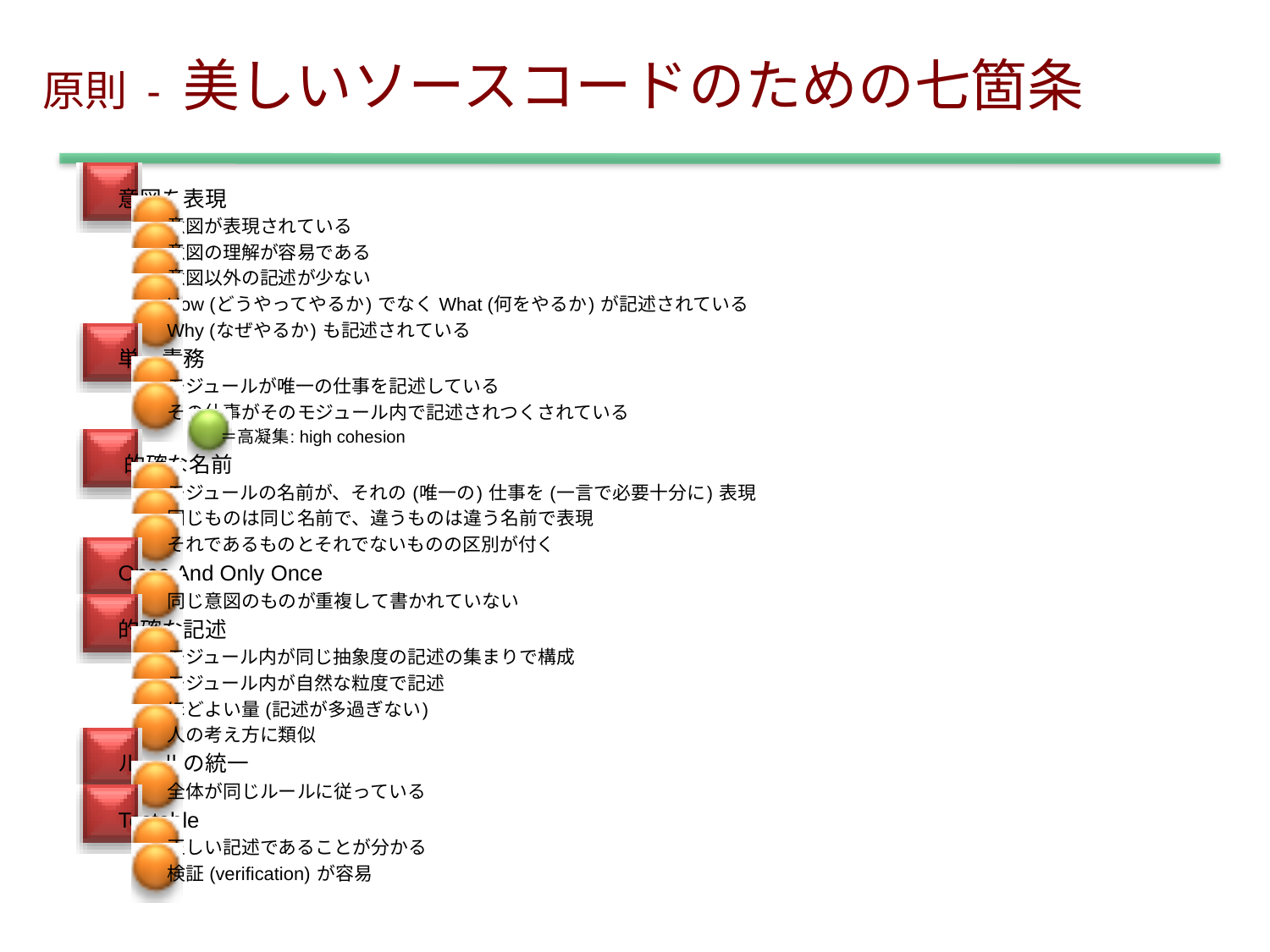

# 原則 - 美しいソースコードのための七箇条
意図を表現
意図が表現されている
意図の理解が容易である
意図以外の記述が少ない
How (どうやってやるか) でなく What (何をやるか) が記述されている
Why (なぜやるか) も記述されている
単一責務
モジュールが唯一の仕事を記述している
その仕事がそのモジュール内で記述されつくされている
 ＝高凝集: high cohesion
 的確な名前
モジュールの名前が、それの (唯一の) 仕事を (一言で必要十分に) 表現
同じものは同じ名前で、違うものは違う名前で表現
それであるものとそれでないものの区別が付く
Once And Only Once
同じ意図のものが重複して書かれていない
的確な記述
モジュール内が同じ抽象度の記述の集まりで構成
モジュール内が自然な粒度で記述
ほどよい量 (記述が多過ぎない)
人の考え方に類似
ルールの統一
全体が同じルールに従っている
Testable
正しい記述であることが分かる
検証 (verification) が容易